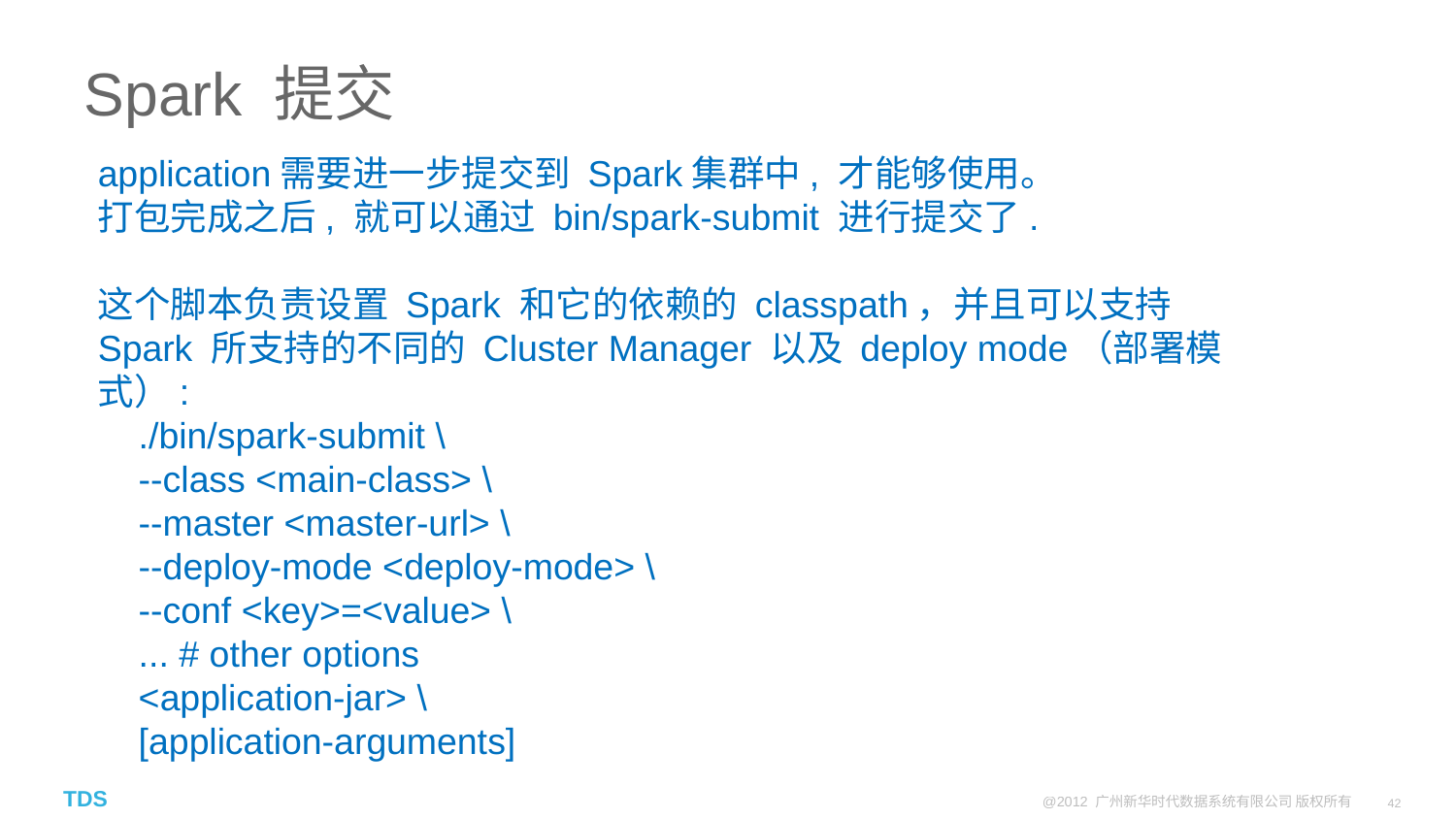

# Spark 提交
application需要进一步提交到 Spark集群中, 才能够使用。
打包完成之后, 就可以通过 bin/spark-submit 进行提交了.

这个脚本负责设置 Spark 和它的依赖的 classpath，并且可以支持 Spark 所支持的不同的 Cluster Manager 以及 deploy mode（部署模式）:
    ./bin/spark-submit \
    --class <main-class> \
    --master <master-url> \
    --deploy-mode <deploy-mode> \
    --conf <key>=<value> \
    ... # other options
    <application-jar> \
    [application-arguments]